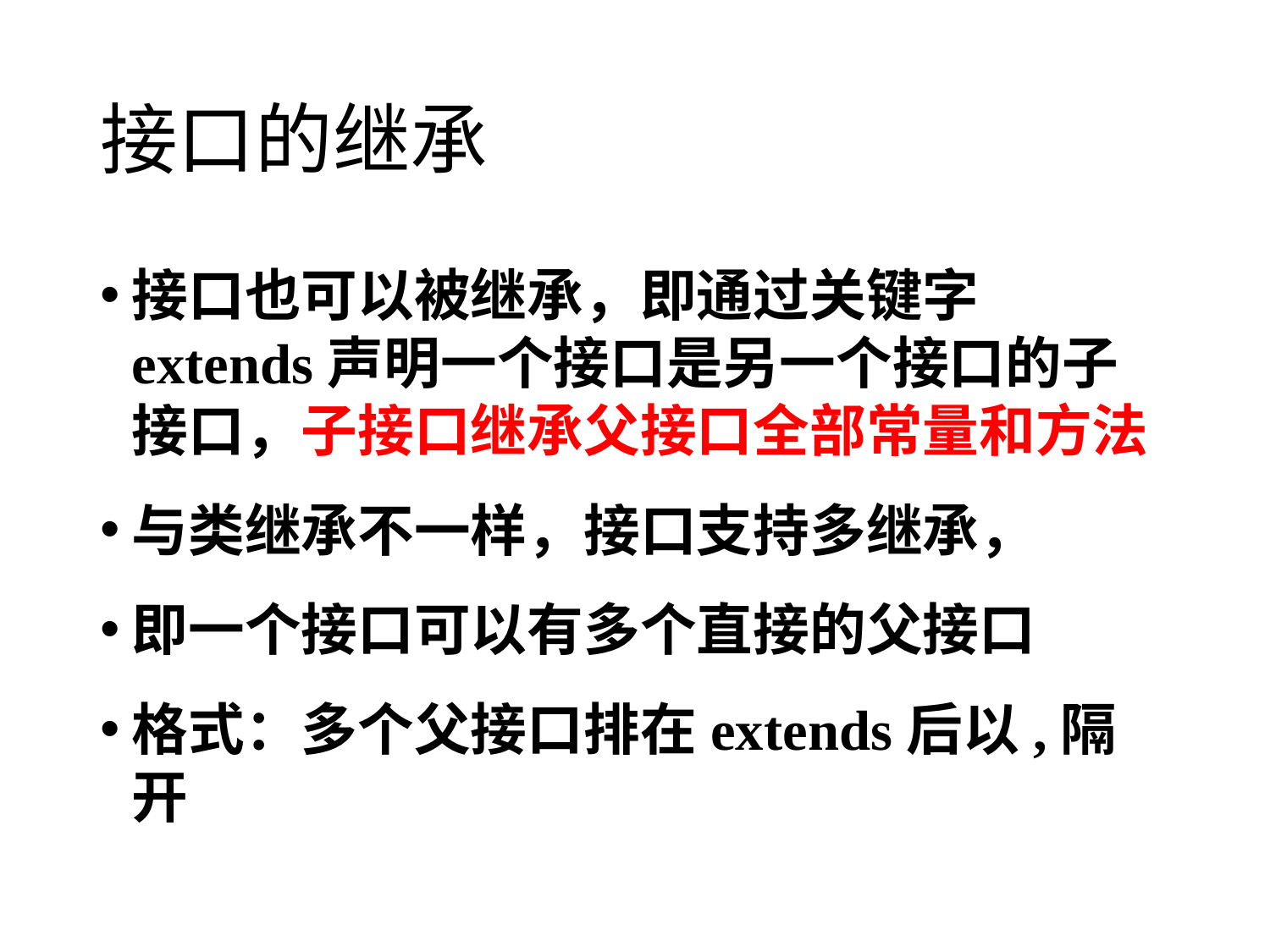

# 接口的继承
接口也可以被继承，即通过关键字extends声明一个接口是另一个接口的子接口，子接口继承父接口全部常量和方法
与类继承不一样，接口支持多继承，
即一个接口可以有多个直接的父接口
格式：多个父接口排在extends后以,隔开